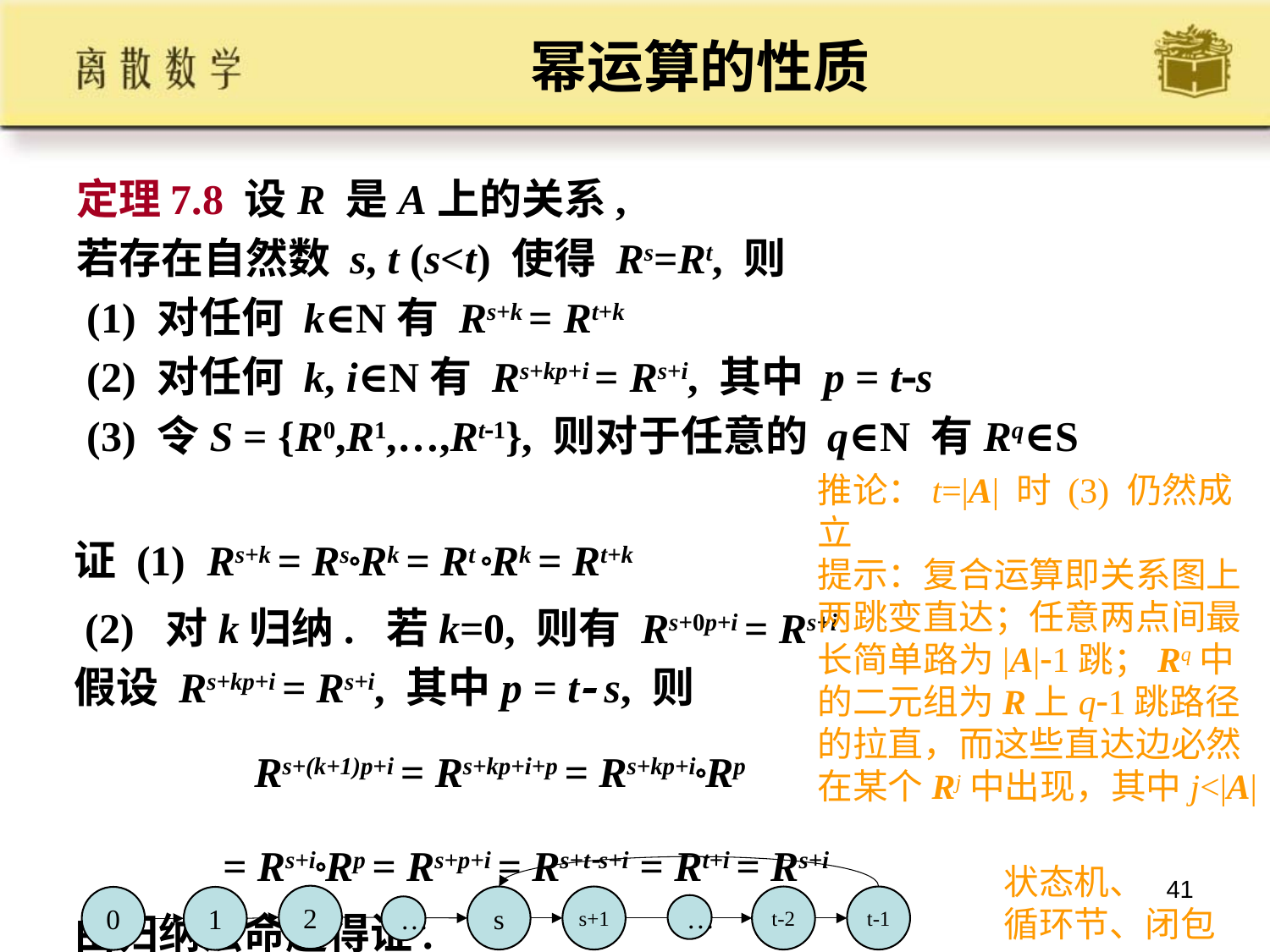

# 幂运算的性质
定理7.8 设R 是A上的关系,
若存在自然数 s, t (s<t) 使得 Rs=Rt, 则
 (1) 对任何 k∈N有 Rs+k = Rt+k
 (2) 对任何 k, i∈N有 Rs+kp+i = Rs+i, 其中 p = t−s
 (3) 令S = {R0,R1,…,Rt−1}, 则对于任意的 q∈N 有Rq∈S
推论：t=|A| 时 (3) 仍然成立
提示：复合运算即关系图上两跳变直达；任意两点间最长简单路为|A|−1跳；Rq中的二元组为R上q−1跳路径的拉直，而这些直达边必然在某个Rj中出现，其中j<|A|
证 (1)  Rs+k = Rs°Rk = Rt °Rk = Rt+k
 (2)  对k归纳.  若k=0, 则有 Rs+0p+i = Rs+i
假设 Rs+kp+i = Rs+i, 其中p = t− s, 则
                 Rs+(k+1)p+i = Rs+kp+i+p = Rs+kp+i°Rp
              = Rs+i°Rp = Rs+p+i = Rs+t−s+i = Rt+i = Rs+i
由归纳法命题得证.
状态机、
循环节、闭包
41
2
s
s+1
t-2
t-1
0
1
…
…